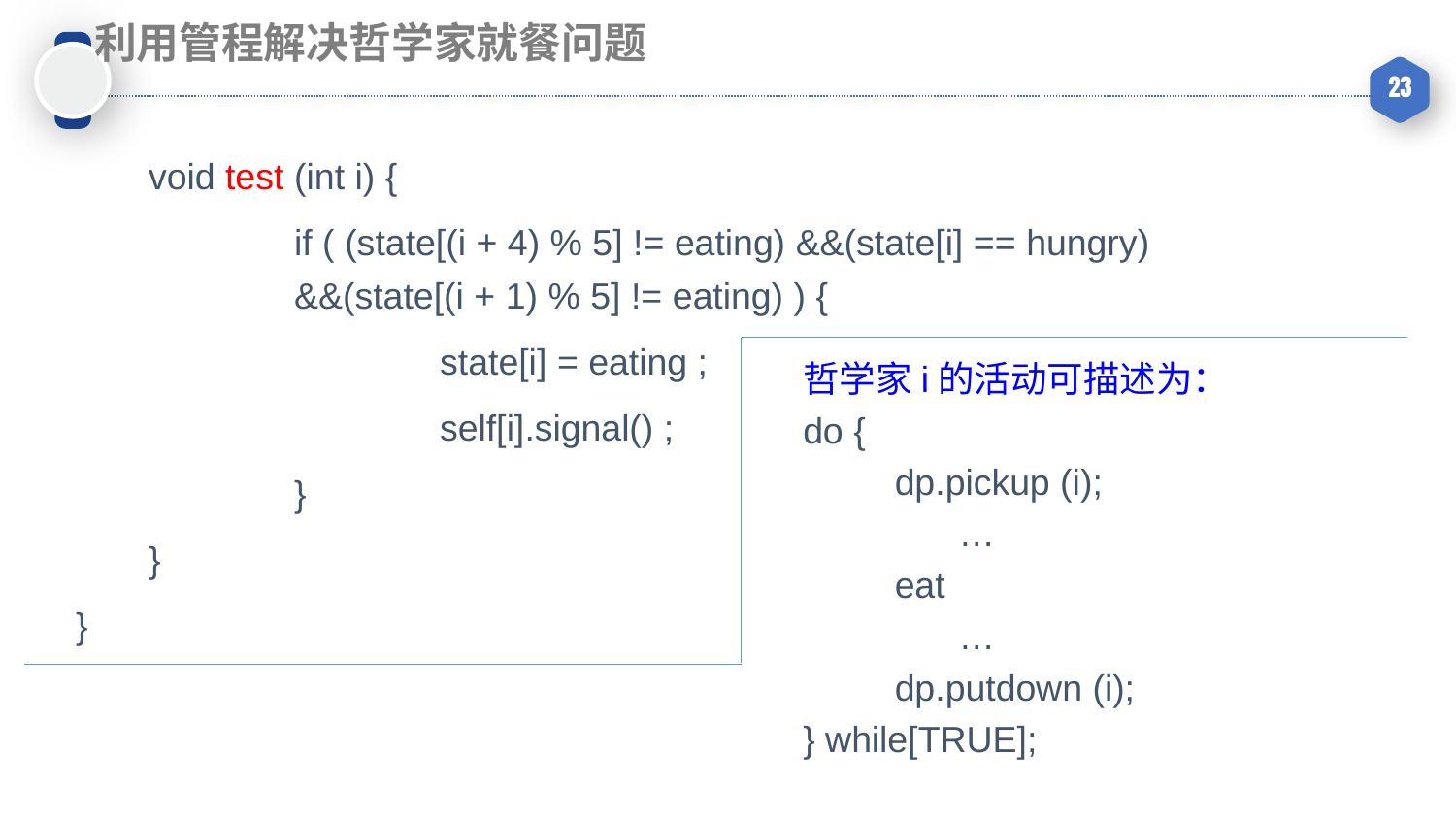

利用管程解决哲学家就餐问题
void test (int i) {
	if ( (state[(i + 4) % 5] != eating) &&(state[i] == hungry)
	&&(state[(i + 1) % 5] != eating) ) {
		state[i] = eating ;
		self[i].signal() ;
 	}
}
}
哲学家i的活动可描述为：
do {
         dp.pickup (i);
	 …
         eat
	 …
         dp.putdown (i);
} while[TRUE];